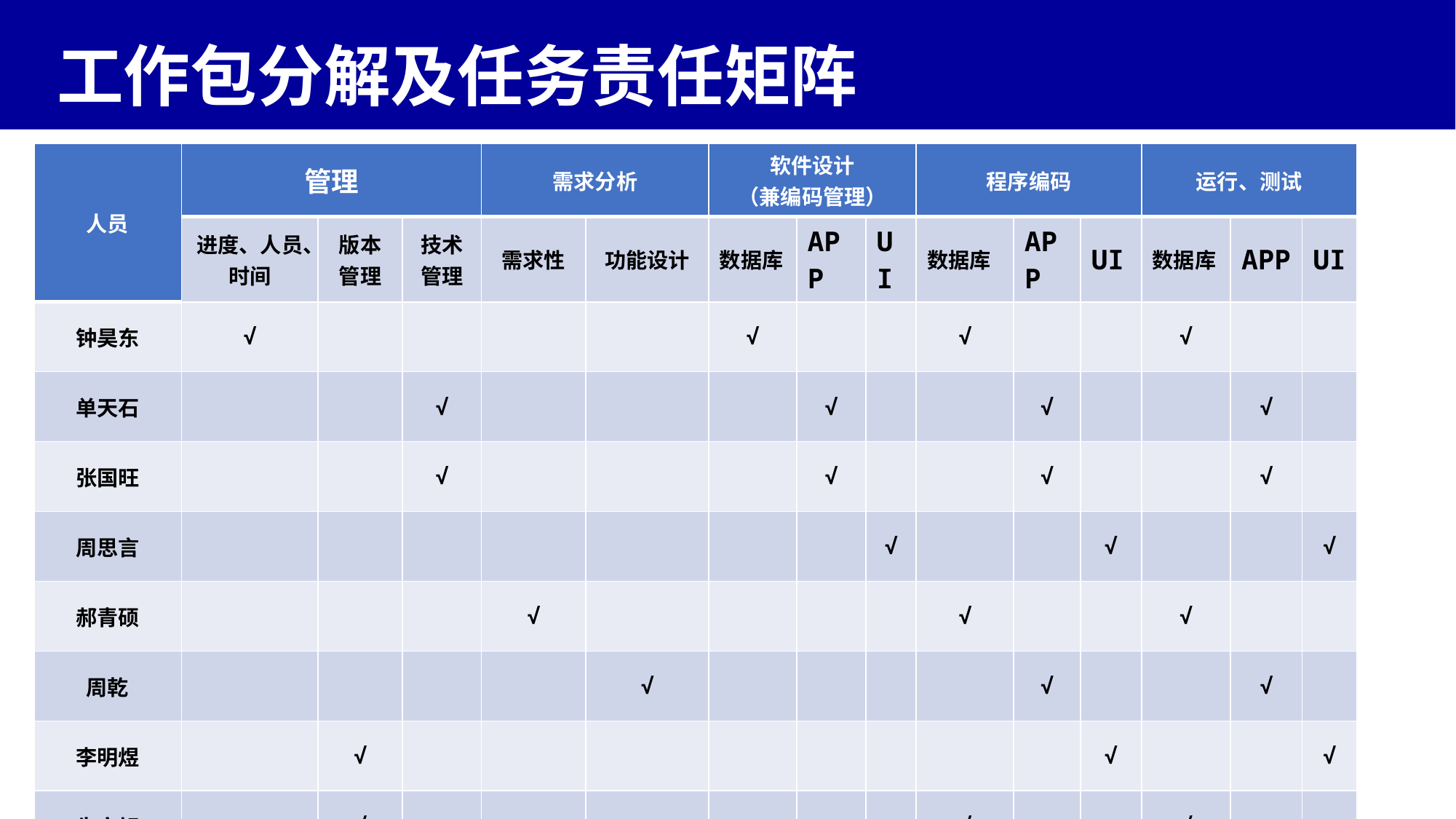

工作包分解及任务责任矩阵
| 人员 | 管理 |  |  | 需求分析 |  | 软件设计 （兼编码管理） |  |  | 程序编码 |  |  | 运行、测试 |  |  |
| --- | --- | --- | --- | --- | --- | --- | --- | --- | --- | --- | --- | --- | --- | --- |
|  | 进度、人员、时间 | 版本管理 | 技术管理 | 需求性 | 功能设计 | 数据库 | APP | UI | 数据库 | APP | UI | 数据库 | APP | UI |
| 钟昊东 | √ |  |  |  |  | √ |  |  | √ |  |  | √ |  |  |
| 单天石 |  |  | √ |  |  |  | √ |  |  | √ |  |  | √ |  |
| 张国旺 |  |  | √ |  |  |  | √ |  |  | √ |  |  | √ |  |
| 周思言 |  |  |  |  |  |  |  | √ |  |  | √ |  |  | √ |
| 郝青硕 |  |  |  | √ |  |  |  |  | √ |  |  | √ |  |  |
| 周乾 |  |  |  |  | √ |  |  |  |  | √ |  |  | √ |  |
| 李明煜 |  | √ |  |  |  |  |  |  |  |  | √ |  |  | √ |
| 朱文轩 |  | √ |  |  |  |  |  |  | √ |  |  | √ |  |  |